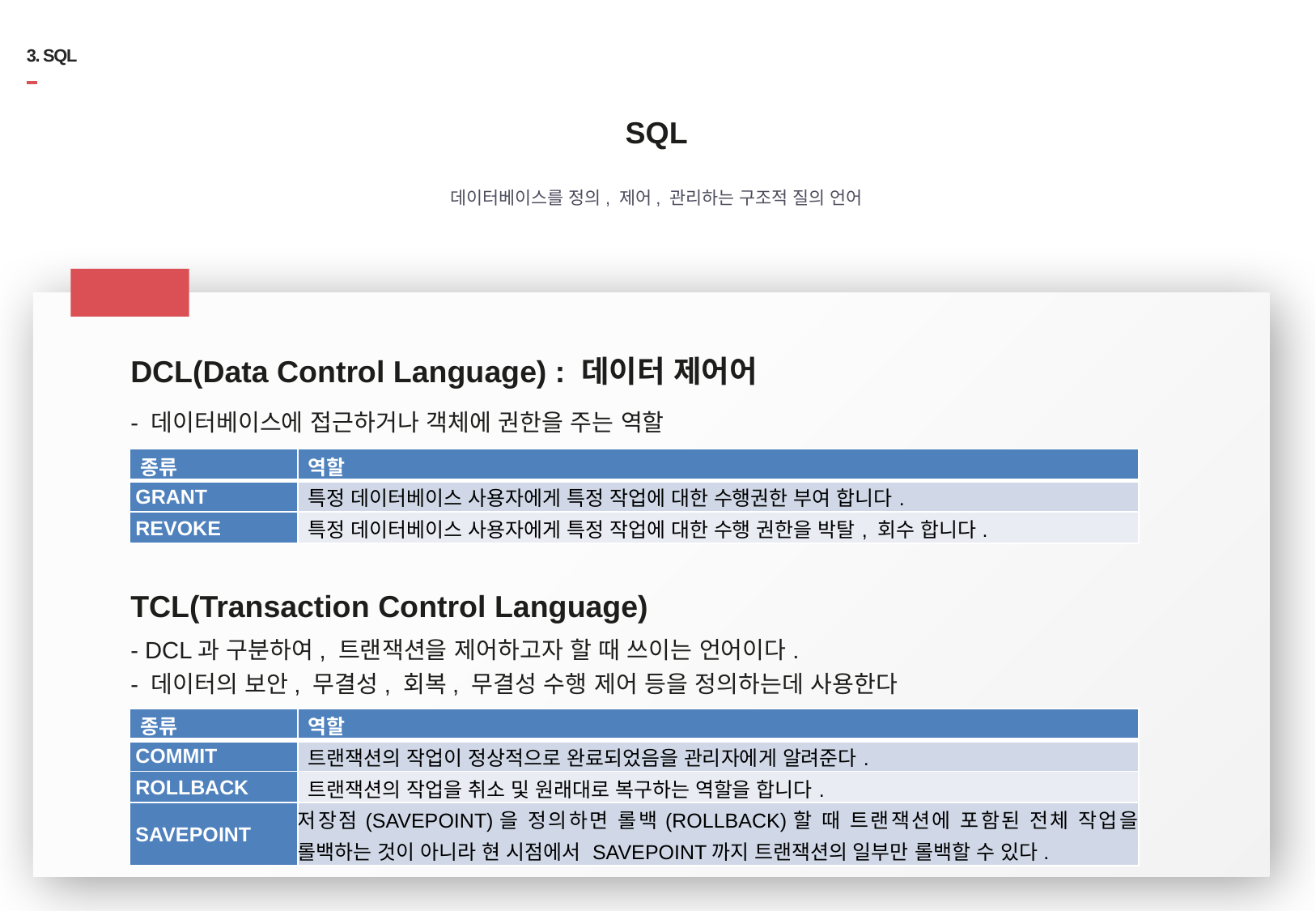

# 3. SQL
SQL
데이터베이스를 정의, 제어, 관리하는 구조적 질의 언어
DCL

DCL(Data Control Language) : 데이터 제어어
- 데이터베이스에 접근하거나 객체에 권한을 주는 역할
| 종류 | 역할 |
| --- | --- |
| GRANT | 특정 데이터베이스 사용자에게 특정 작업에 대한 수행권한 부여 합니다. |
| REVOKE | 특정 데이터베이스 사용자에게 특정 작업에 대한 수행 권한을 박탈, 회수 합니다. |
TCL(Transaction Control Language)
- DCL과 구분하여, 트랜잭션을 제어하고자 할 때 쓰이는 언어이다.
- 데이터의 보안, 무결성, 회복, 무결성 수행 제어 등을 정의하는데 사용한다
| 종류 | 역할 |
| --- | --- |
| COMMIT | 트랜잭션의 작업이 정상적으로 완료되었음을 관리자에게 알려준다. |
| ROLLBACK | 트랜잭션의 작업을 취소 및 원래대로 복구하는 역할을 합니다. |
| SAVEPOINT | 저장점(SAVEPOINT)을 정의하면 롤백(ROLLBACK)할 때 트랜잭션에 포함된 전체 작업을 롤백하는 것이 아니라 현 시점에서 SAVEPOINT까지 트랜잭션의 일부만 롤백할 수 있다. |